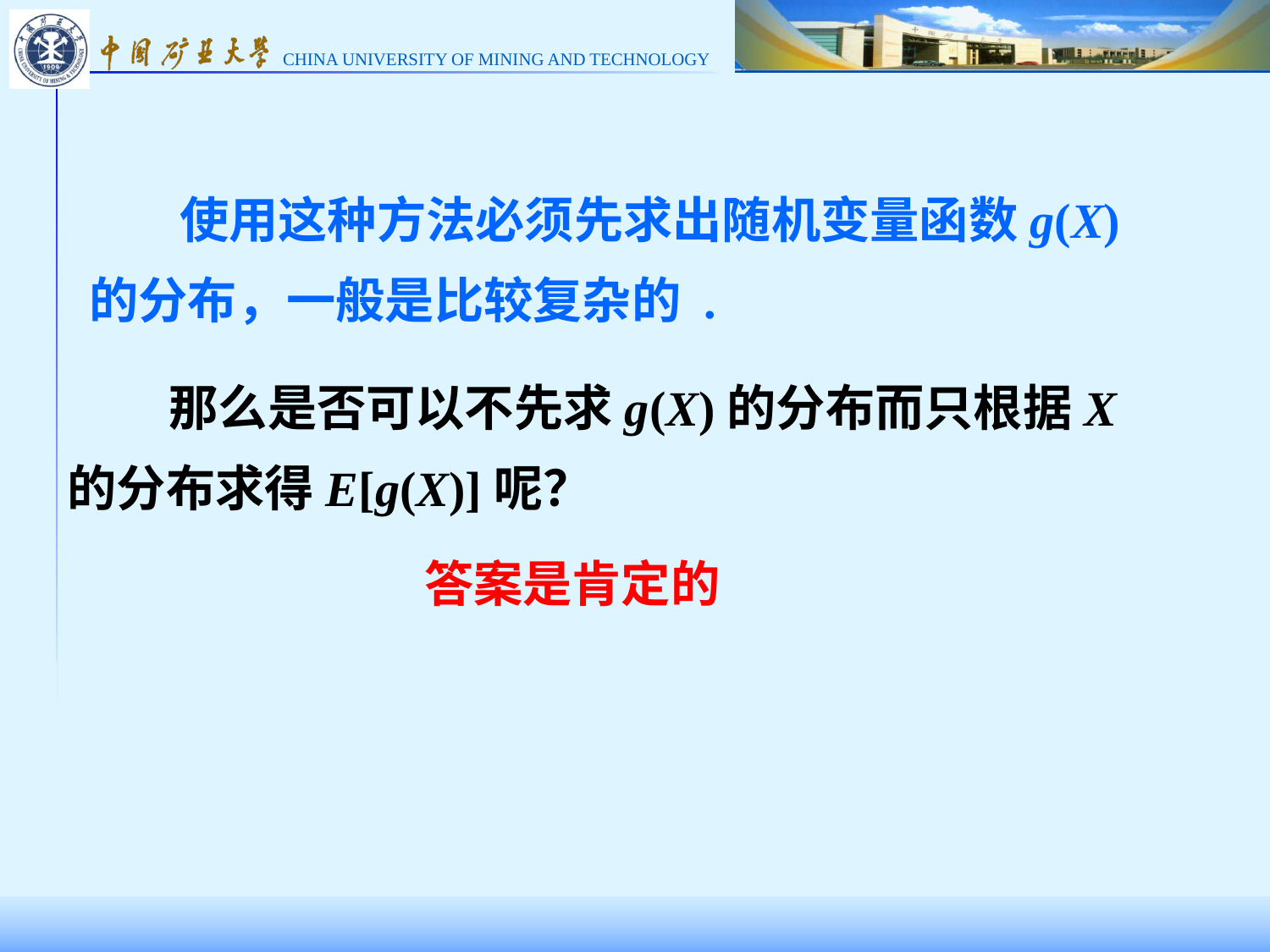

使用这种方法必须先求出随机变量函数g(X)的分布，一般是比较复杂的 .
        那么是否可以不先求g(X)的分布而只根据X的分布求得E[g(X)]呢？
答案是肯定的